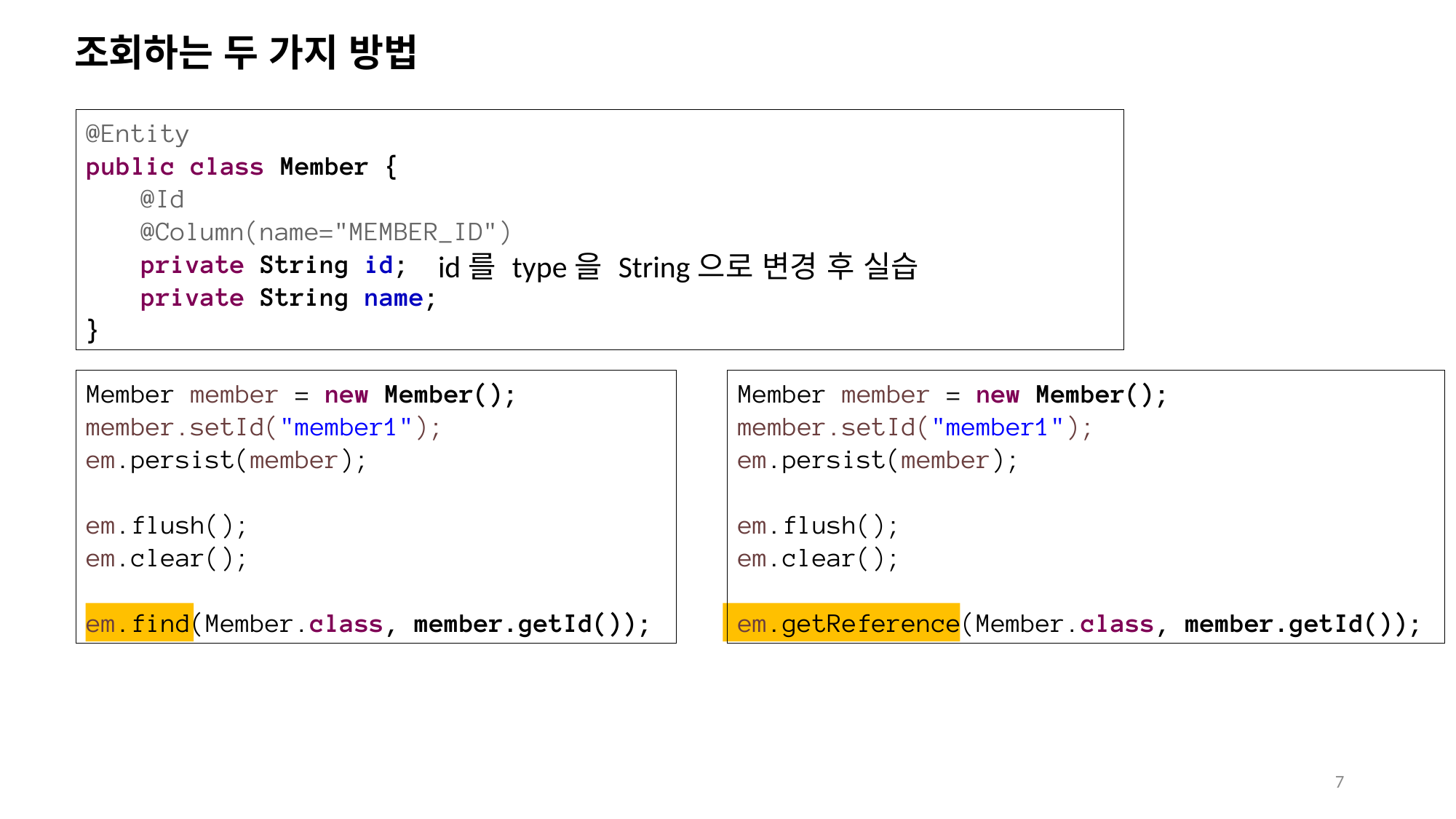

# 조회하는 두 가지 방법
@Entity
public class Member {
@Id
@Column(name="MEMBER_ID")
private String id;
private String name;
}
id를 type을 String으로 변경 후 실습
Member member = new Member();
member.setId("member1");
em.persist(member);

em.flush();
em.clear();

em.find(Member.class, member.getId());
Member member = new Member();
member.setId("member1");
em.persist(member);

em.flush();
em.clear();

em.getReference(Member.class, member.getId());

7